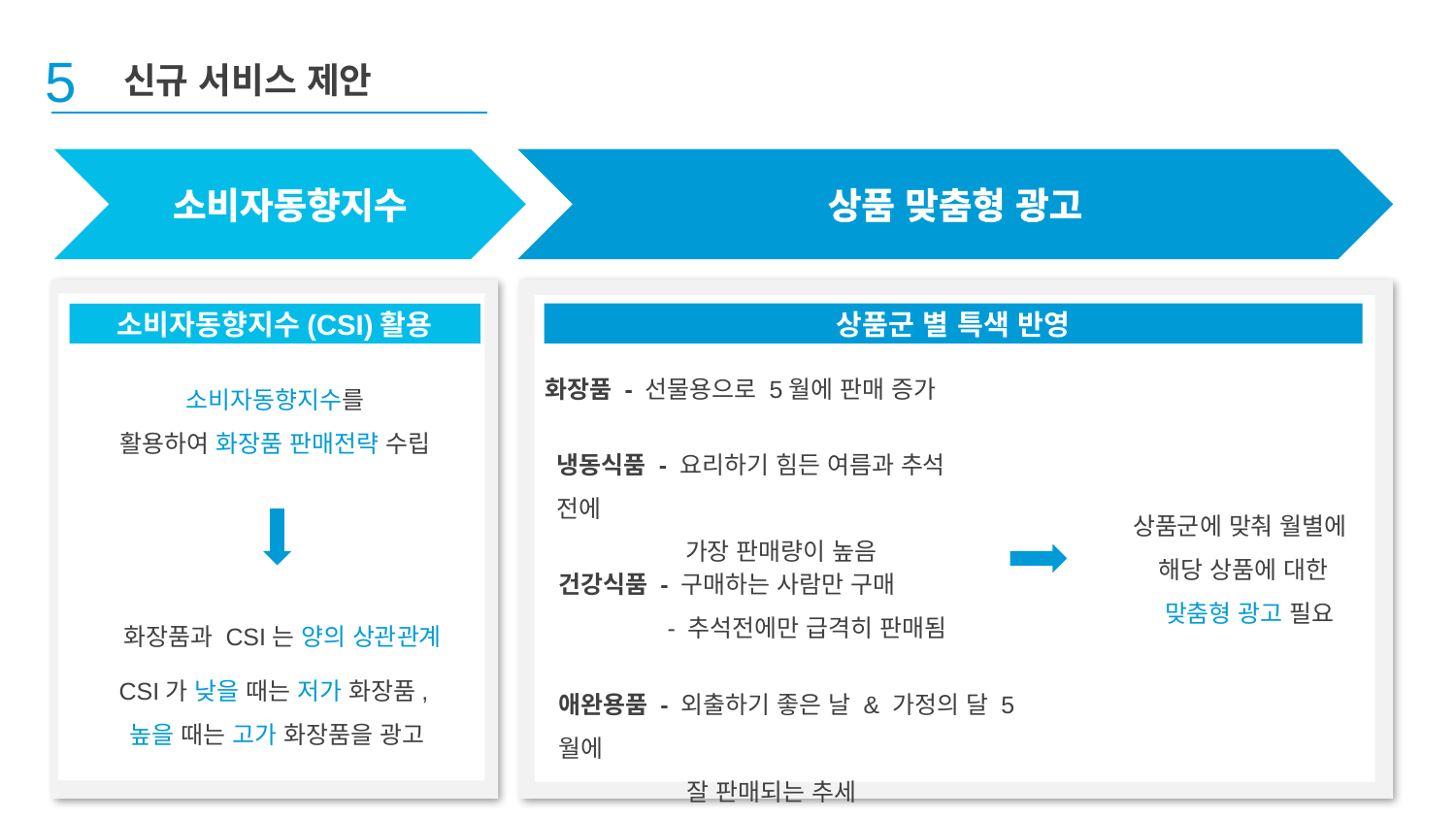

5
신규 서비스 제안
소비자동향지수

소비자동향지수(CSI)활용
소비자동향지수를
활용하여 화장품 판매전략 수립

 화장품과 CSI는 양의 상관관계
CSI가 낮을 때는 저가 화장품,
높을 때는 고가 화장품을 광고
상품 맞춤형 광고

상품군 별 특색 반영
화장품 - 선물용으로 5월에 판매 증가
냉동식품 - 요리하기 힘든 여름과 추석 전에
                  가장 판매량이 높음
상품군에 맞춰 월별에
해당 상품에 대한
 맞춤형 광고 필요

건강식품 - 구매하는 사람만 구매
                - 추석전에만 급격히 판매됨
애완용품 - 외출하기 좋은 날 & 가정의 달 5월에
                  잘 판매되는 추세